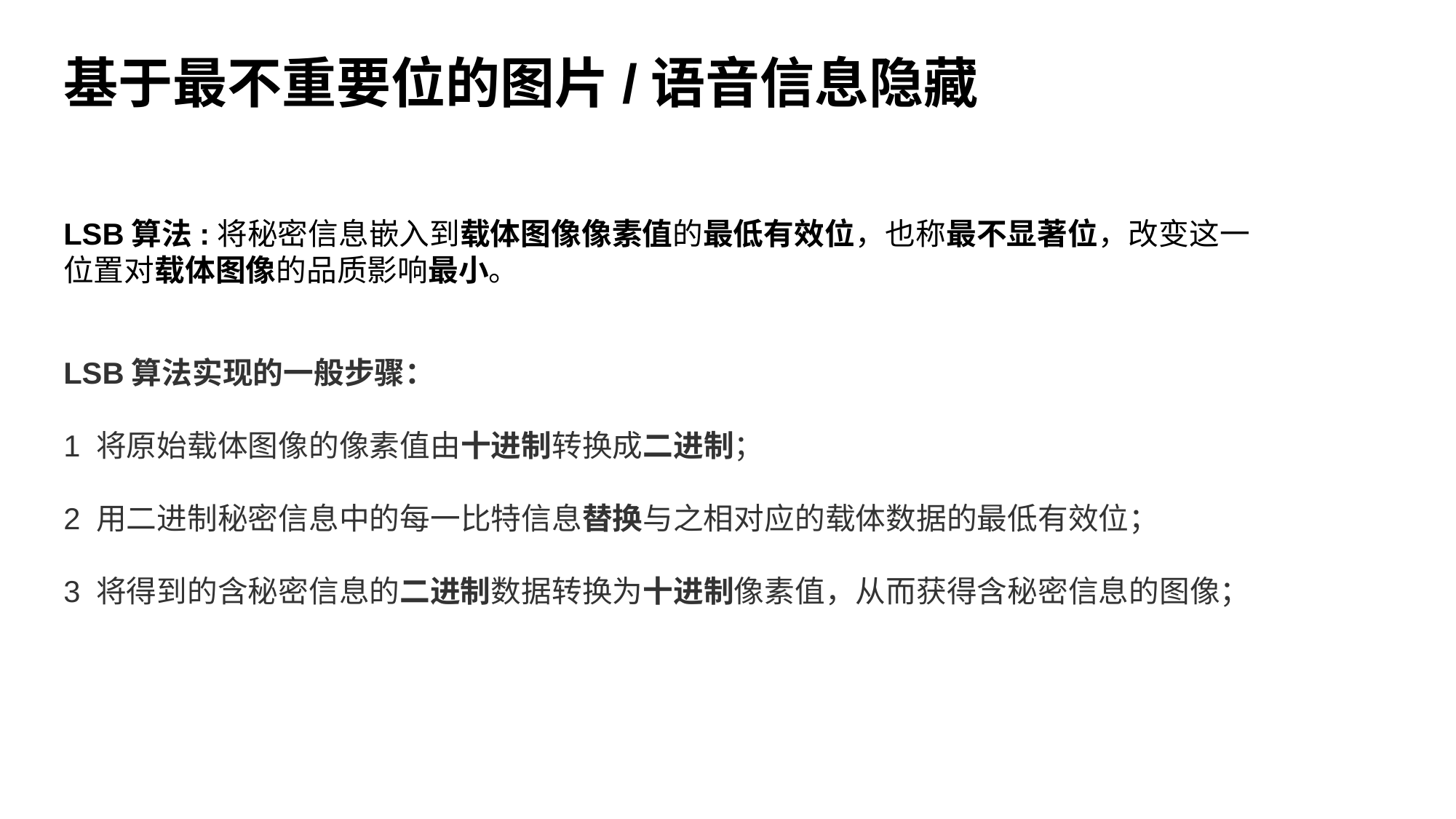

基于最不重要位的图片/语音信息隐藏
LSB算法:将秘密信息嵌入到载体图像像素值的最低有效位，也称最不显著位，改变这一位置对载体图像的品质影响最小。
LSB算法实现的一般步骤：

1 将原始载体图像的像素值由十进制转换成二进制；

2 用二进制秘密信息中的每一比特信息替换与之相对应的载体数据的最低有效位；

3 将得到的含秘密信息的二进制数据转换为十进制像素值，从而获得含秘密信息的图像；